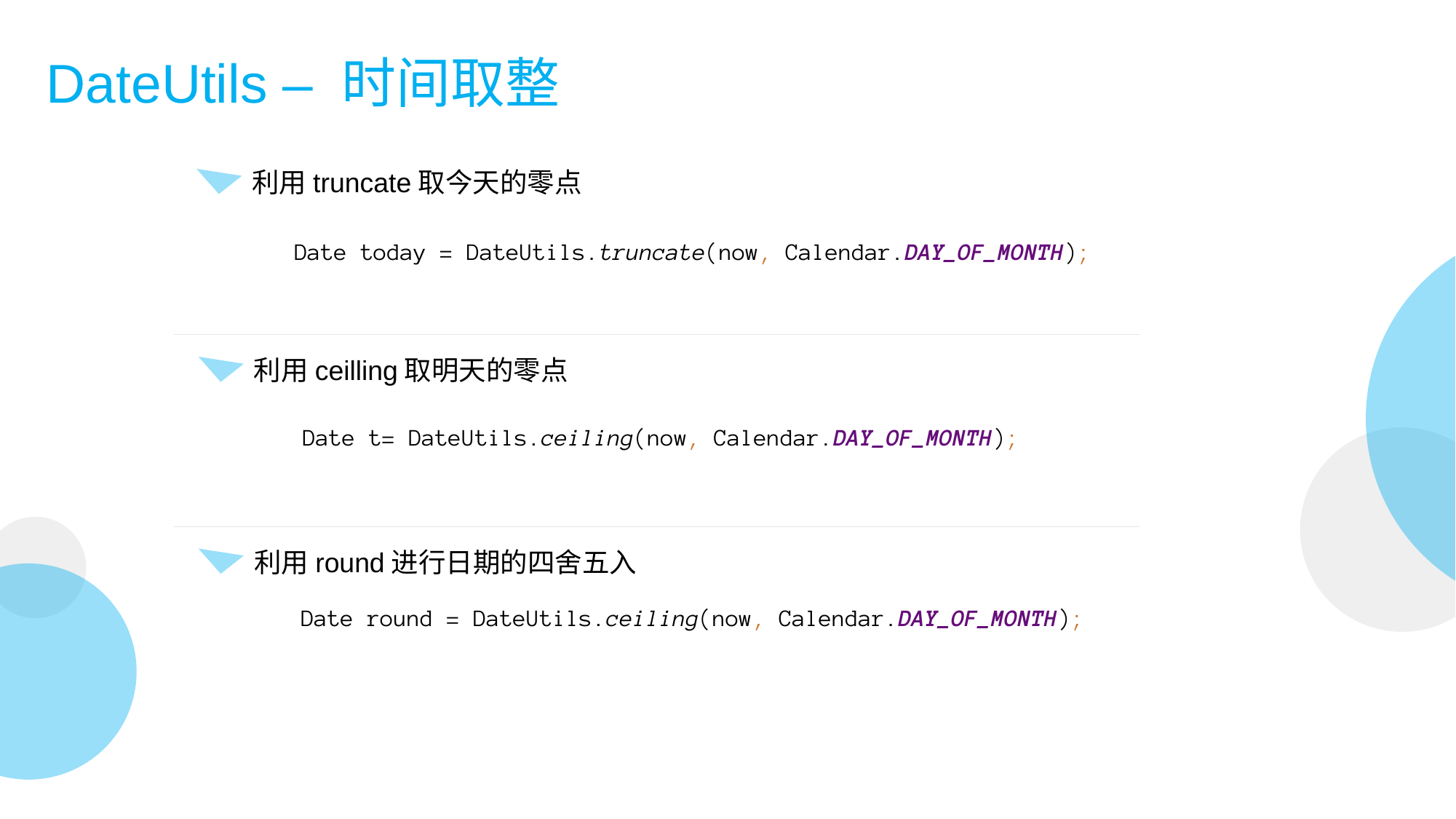

# DateUtils – 时间取整
利用truncate取今天的零点

Date today = DateUtils.truncate(now, Calendar.DAY_OF_MONTH);
利用ceilling取明天的零点

Date t= DateUtils.ceiling(now, Calendar.DAY_OF_MONTH);

利用round进行日期的四舍五入

Date round = DateUtils.ceiling(now, Calendar.DAY_OF_MONTH);